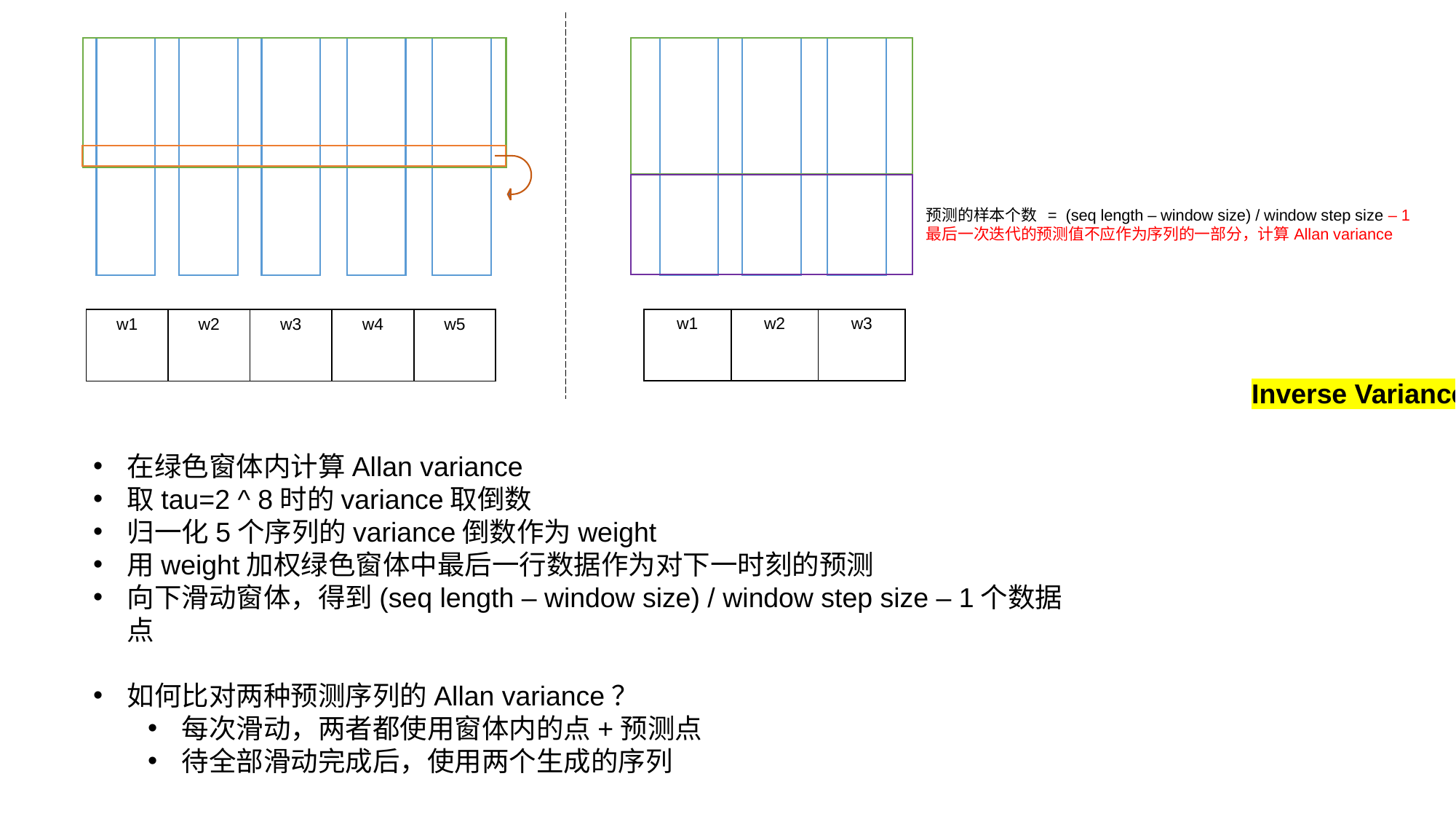

预测的样本个数  =  (seq length – window size) / window step size – 1
最后一次迭代的预测值不应作为序列的一部分，计算Allan variance
| w1 | w2 | w3 |
| --- | --- | --- |
| w1 | w2 | w3 | w4 | w5 |
| --- | --- | --- | --- | --- |
Inverse Variance
在绿色窗体内计算Allan variance
取tau=2 ^ 8时的variance取倒数
归一化5个序列的variance倒数作为weight
用weight加权绿色窗体中最后一行数据作为对下一时刻的预测
向下滑动窗体，得到(seq length – window size) / window step size – 1个数据点

如何比对两种预测序列的Allan variance？
每次滑动，两者都使用窗体内的点+预测点
待全部滑动完成后，使用两个生成的序列